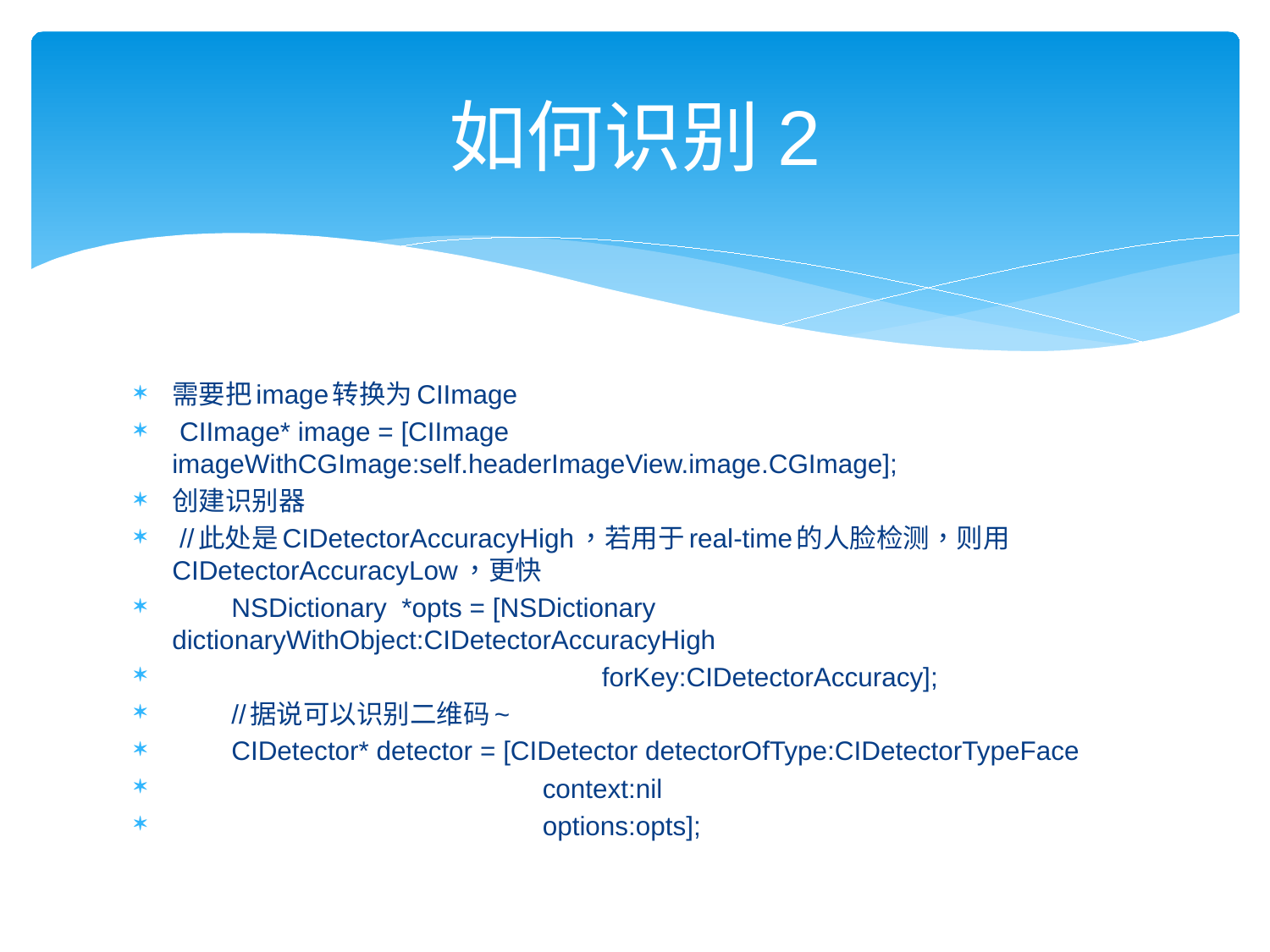

# 如何识别2
需要把image转换为CIImage
 CIImage* image = [CIImage imageWithCGImage:self.headerImageView.image.CGImage];
创建识别器
 //此处是CIDetectorAccuracyHigh，若用于real-time的人脸检测，则用CIDetectorAccuracyLow，更快
        NSDictionary  *opts = [NSDictionary dictionaryWithObject:CIDetectorAccuracyHigh
                                                          forKey:CIDetectorAccuracy];
        //据说可以识别二维码~
        CIDetector* detector = [CIDetector detectorOfType:CIDetectorTypeFace
                                                  context:nil
                                                  options:opts];